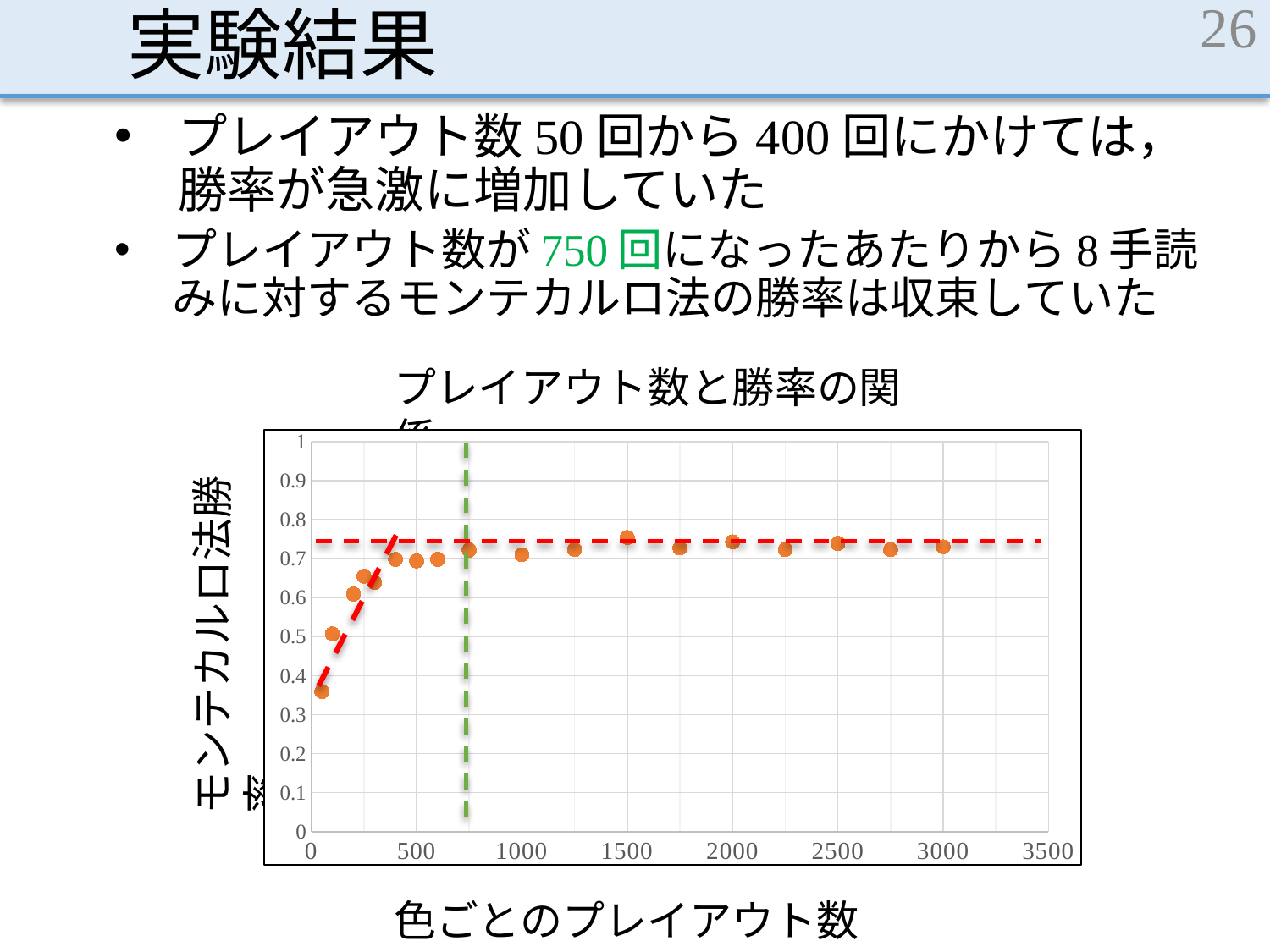

# 実験結果
26
プレイアウト数50回から400回にかけては，勝率が急激に増加していた

プレイアウト数が750回になったあたりから8手読みに対するモンテカルロ法の勝率は収束していた
プレイアウト数と勝率の関係

### Chart

| Category | モンテカルロ勝率 |
|---|---|
モンテカルロ法勝率
色ごとのプレイアウト数[回]